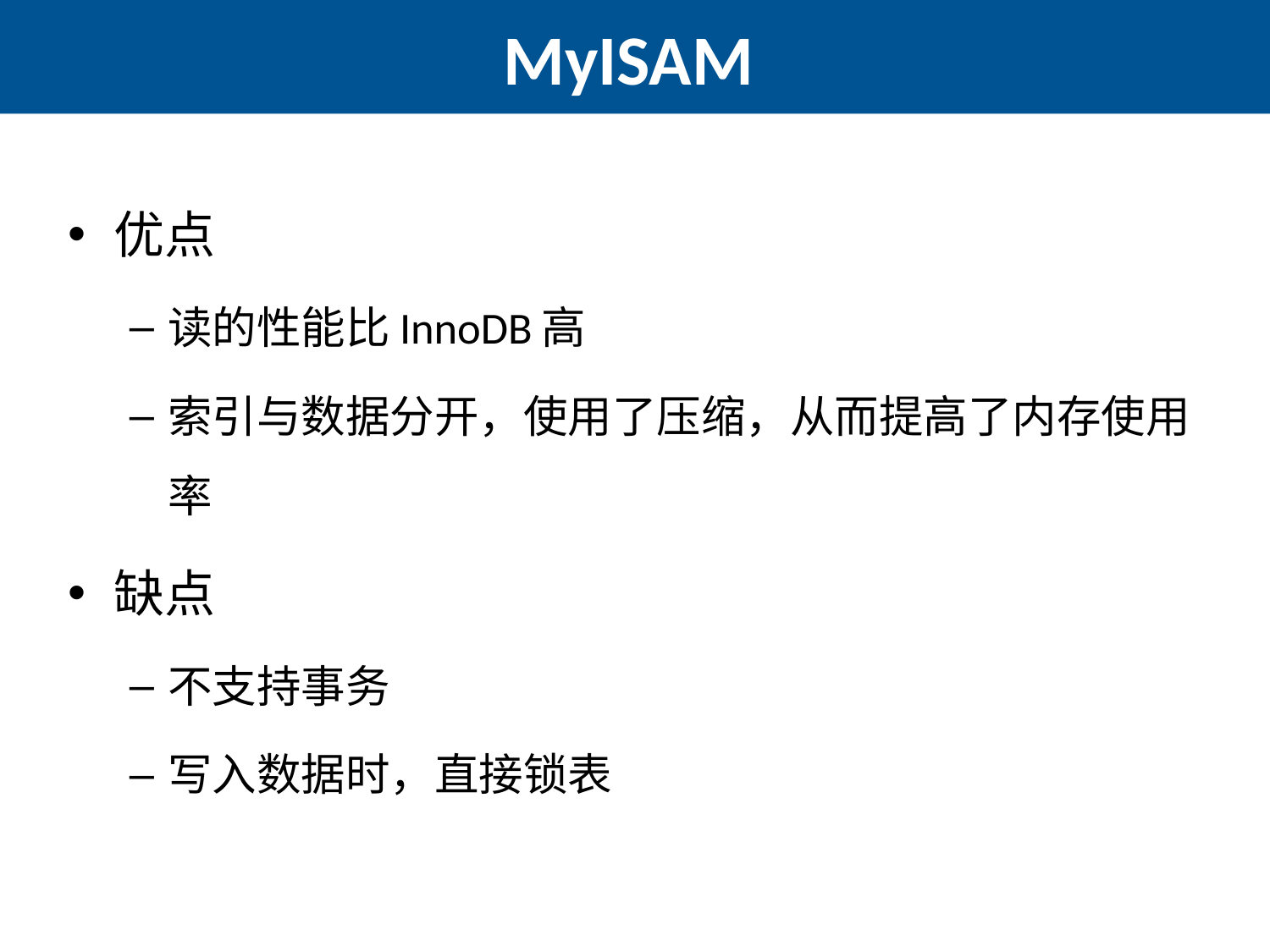

# MyISAM
优点
读的性能比InnoDB高
索引与数据分开，使用了压缩，从而提高了内存使用率
缺点
不支持事务
写入数据时，直接锁表